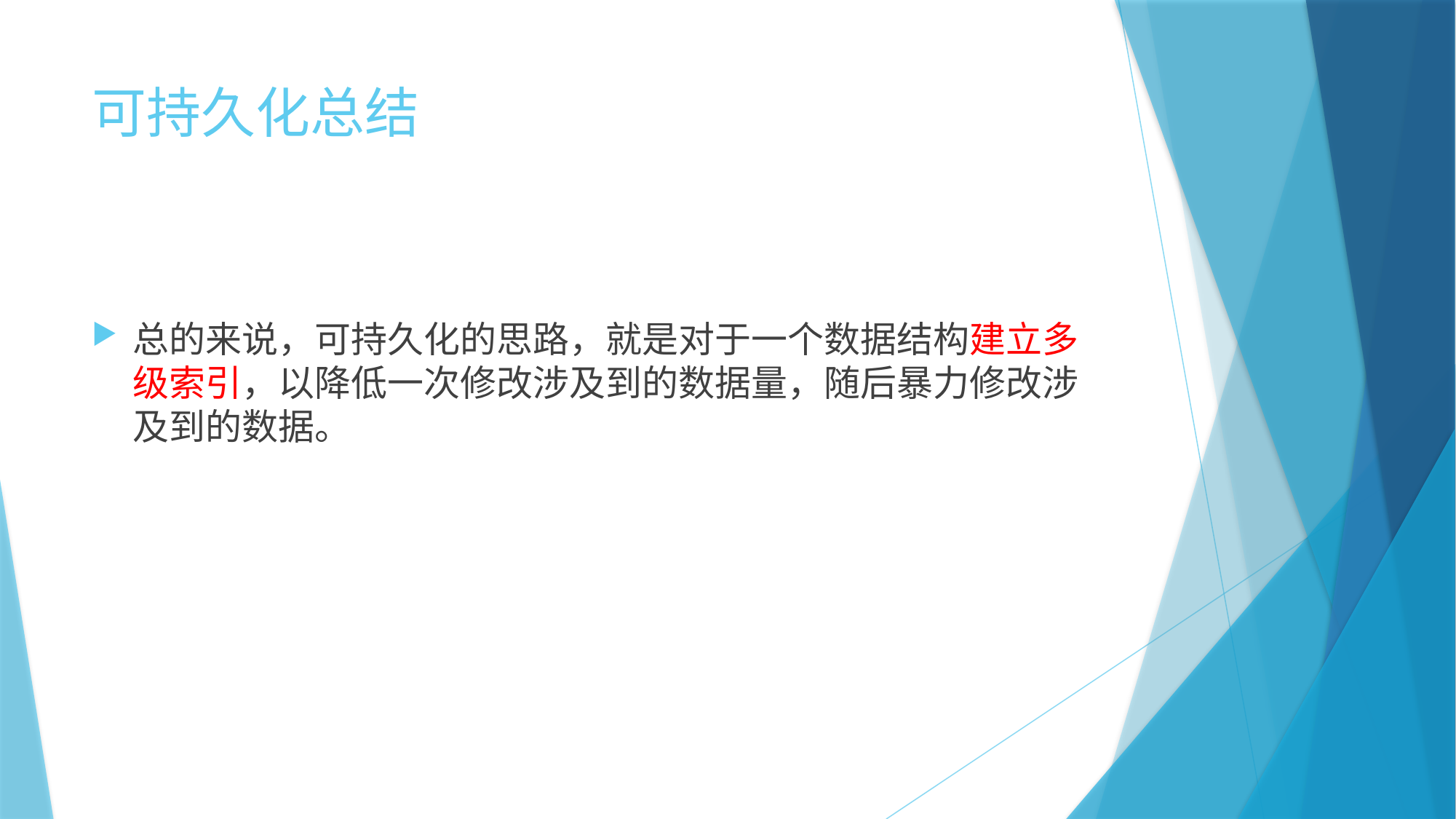

# 可持久化总结
总的来说，可持久化的思路，就是对于一个数据结构建立多级索引，以降低一次修改涉及到的数据量，随后暴力修改涉及到的数据。